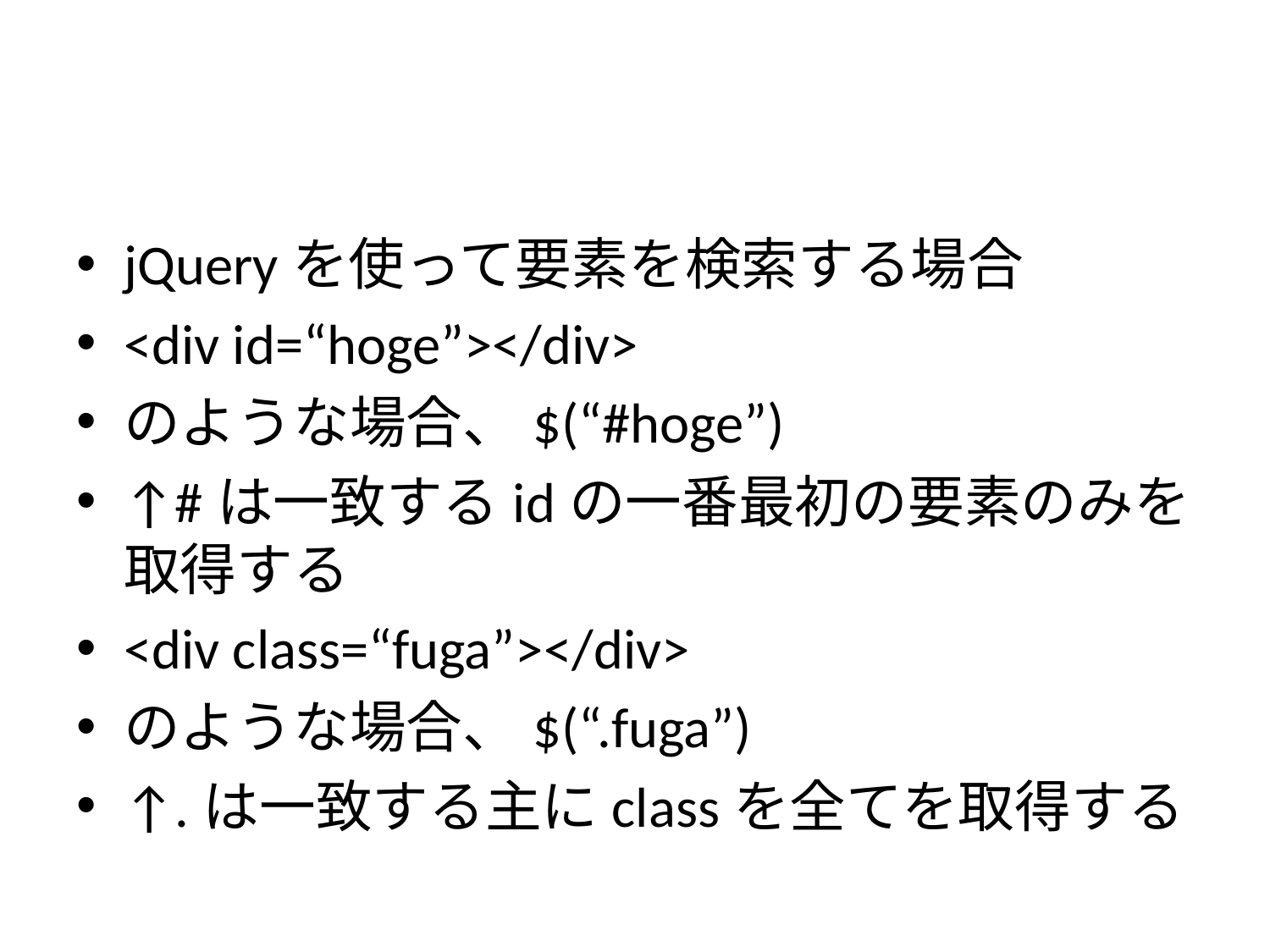

#
jQueryを使って要素を検索する場合
<div id=“hoge”></div>
のような場合、$(“#hoge”)
↑#は一致するidの一番最初の要素のみを取得する
<div class=“fuga”></div>
のような場合、$(“.fuga”)
↑.は一致する主にclassを全てを取得する